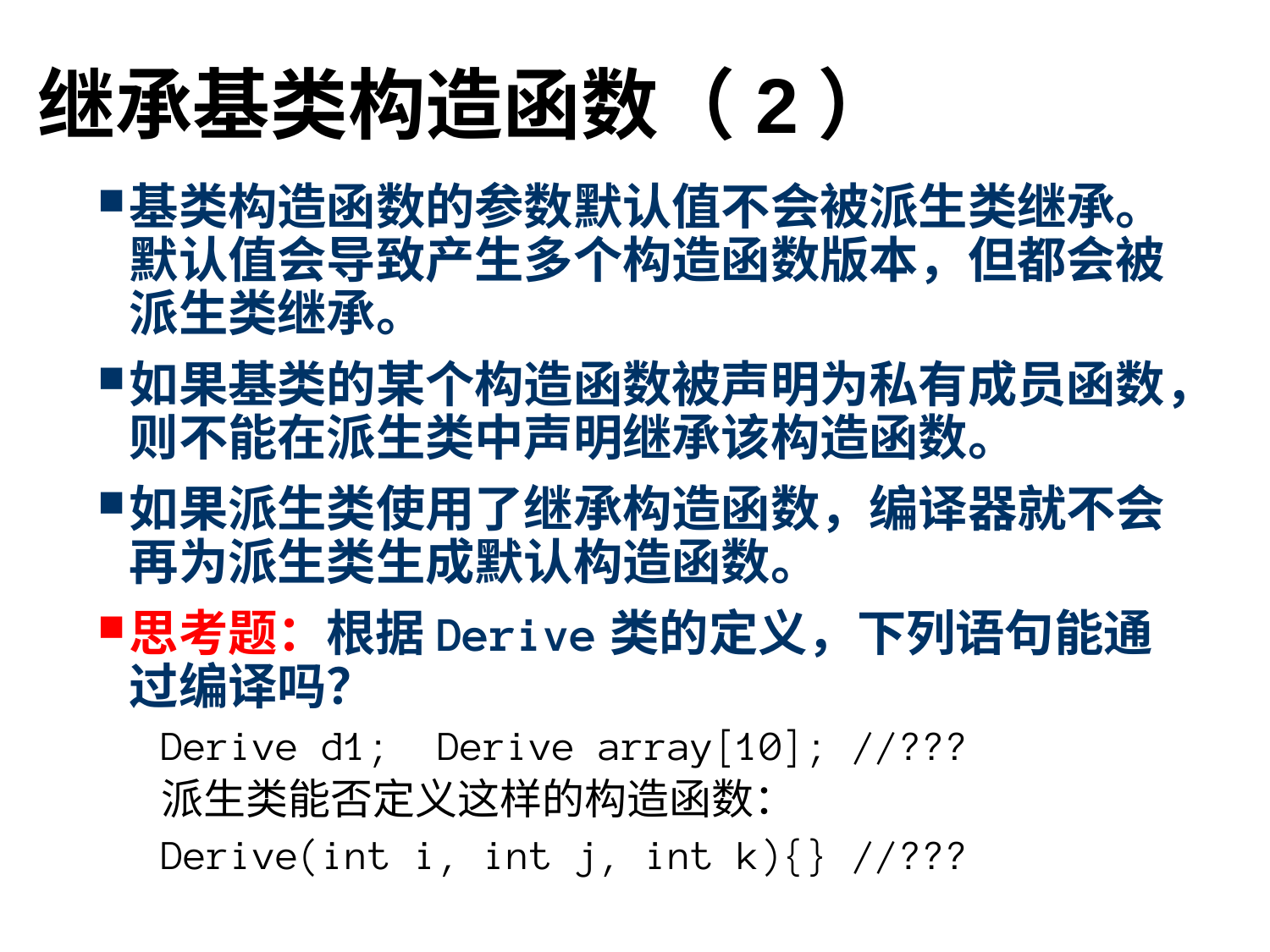

# 继承基类构造函数（2）
基类构造函数的参数默认值不会被派生类继承。默认值会导致产生多个构造函数版本，但都会被派生类继承。
如果基类的某个构造函数被声明为私有成员函数，则不能在派生类中声明继承该构造函数。
如果派生类使用了继承构造函数，编译器就不会再为派生类生成默认构造函数。
思考题：根据Derive类的定义，下列语句能通过编译吗？
Derive d1;  Derive array[10]; //???
派生类能否定义这样的构造函数：
Derive(int i, int j, int k){} //???